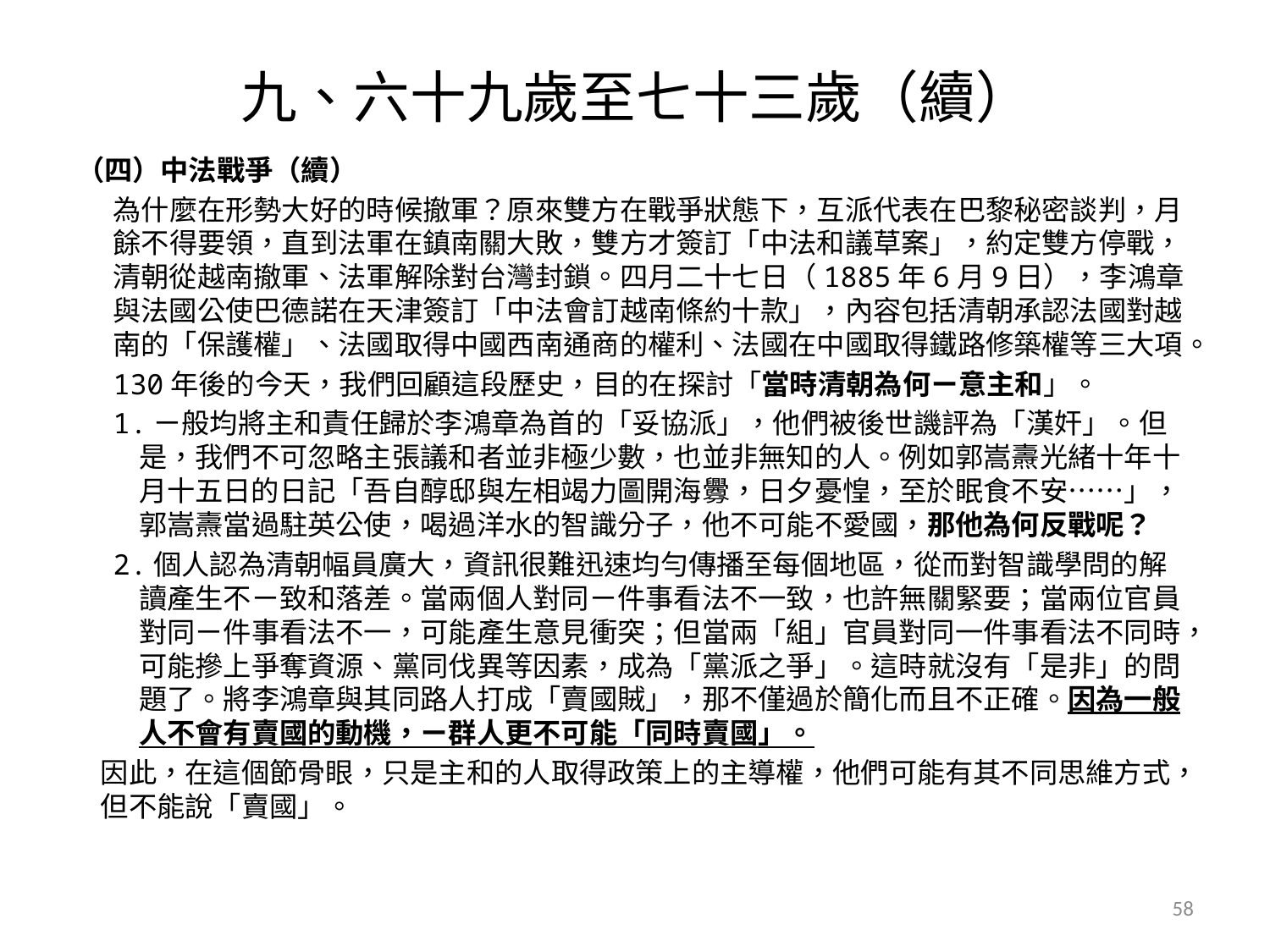

# 九、六十九歲至七十三歲（續）
（四）中法戰爭（續）
為什麼在形勢大好的時候撤軍？原來雙方在戰爭狀態下，互派代表在巴黎秘密談判，月餘不得要領，直到法軍在鎮南關大敗，雙方才簽訂「中法和議草案」，約定雙方停戰，清朝從越南撤軍、法軍解除對台灣封鎖。四月二十七日（1885年6月9日），李鴻章與法國公使巴德諾在天津簽訂「中法會訂越南條約十款」，內容包括清朝承認法國對越南的「保護權」、法國取得中國西南通商的權利、法國在中國取得鐵路修築權等三大項。
130年後的今天，我們回顧這段歷史，目的在探討「當時清朝為何ㄧ意主和」。
1.ㄧ般均將主和責任歸於李鴻章為首的「妥協派」，他們被後世譏評為「漢奸」。但是，我們不可忽略主張議和者並非極少數，也並非無知的人。例如郭嵩燾光緒十年十月十五日的日記「吾自醇邸與左相竭力圖開海釁，日夕憂惶，至於眠食不安⋯⋯」，郭嵩燾當過駐英公使，喝過洋水的智識分子，他不可能不愛國，那他為何反戰呢？
2.個人認為清朝幅員廣大，資訊很難迅速均勻傳播至每個地區，從而對智識學問的解讀產生不ㄧ致和落差。當兩個人對同ㄧ件事看法不一致，也許無關緊要；當兩位官員對同ㄧ件事看法不一，可能產生意見衝突；但當兩「組」官員對同一件事看法不同時，可能摻上爭奪資源、黨同伐異等因素，成為「黨派之爭」。這時就沒有「是非」的問題了。將李鴻章與其同路人打成「賣國賊」，那不僅過於簡化而且不正確。因為一般人不會有賣國的動機，ㄧ群人更不可能「同時賣國」。
因此，在這個節骨眼，只是主和的人取得政策上的主導權，他們可能有其不同思維方式，但不能說「賣國」。
58